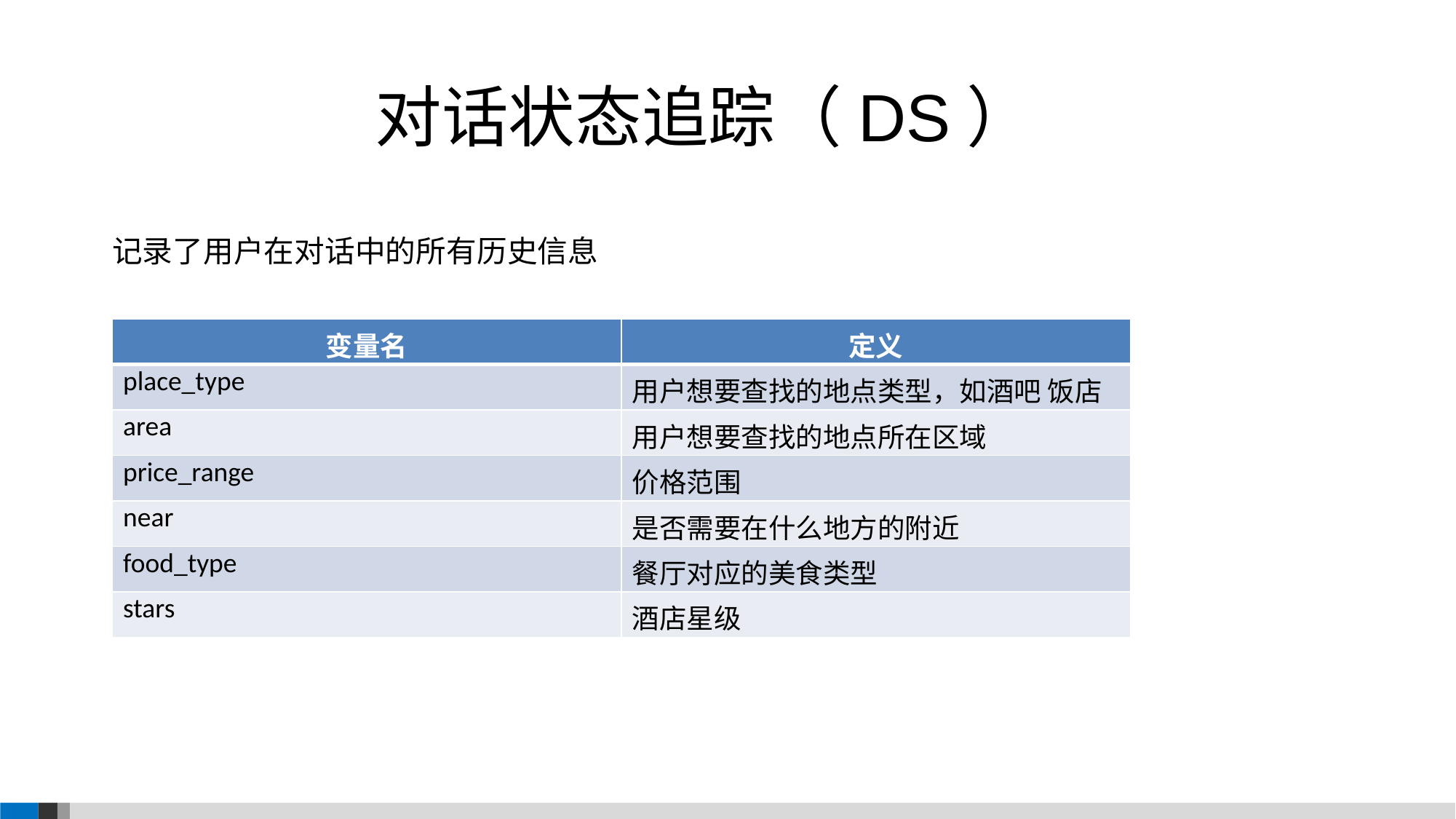

对话状态追踪（DS）
记录了用户在对话中的所有历史信息

| 变量名 | 定义 |
| --- | --- |
| place\_type | 用户想要查找的地点类型，如酒吧 饭店 |
| area | 用户想要查找的地点所在区域 |
| price\_range | 价格范围 |
| near | 是否需要在什么地方的附近 |
| food\_type | 餐厅对应的美食类型 |
| stars | 酒店星级 |